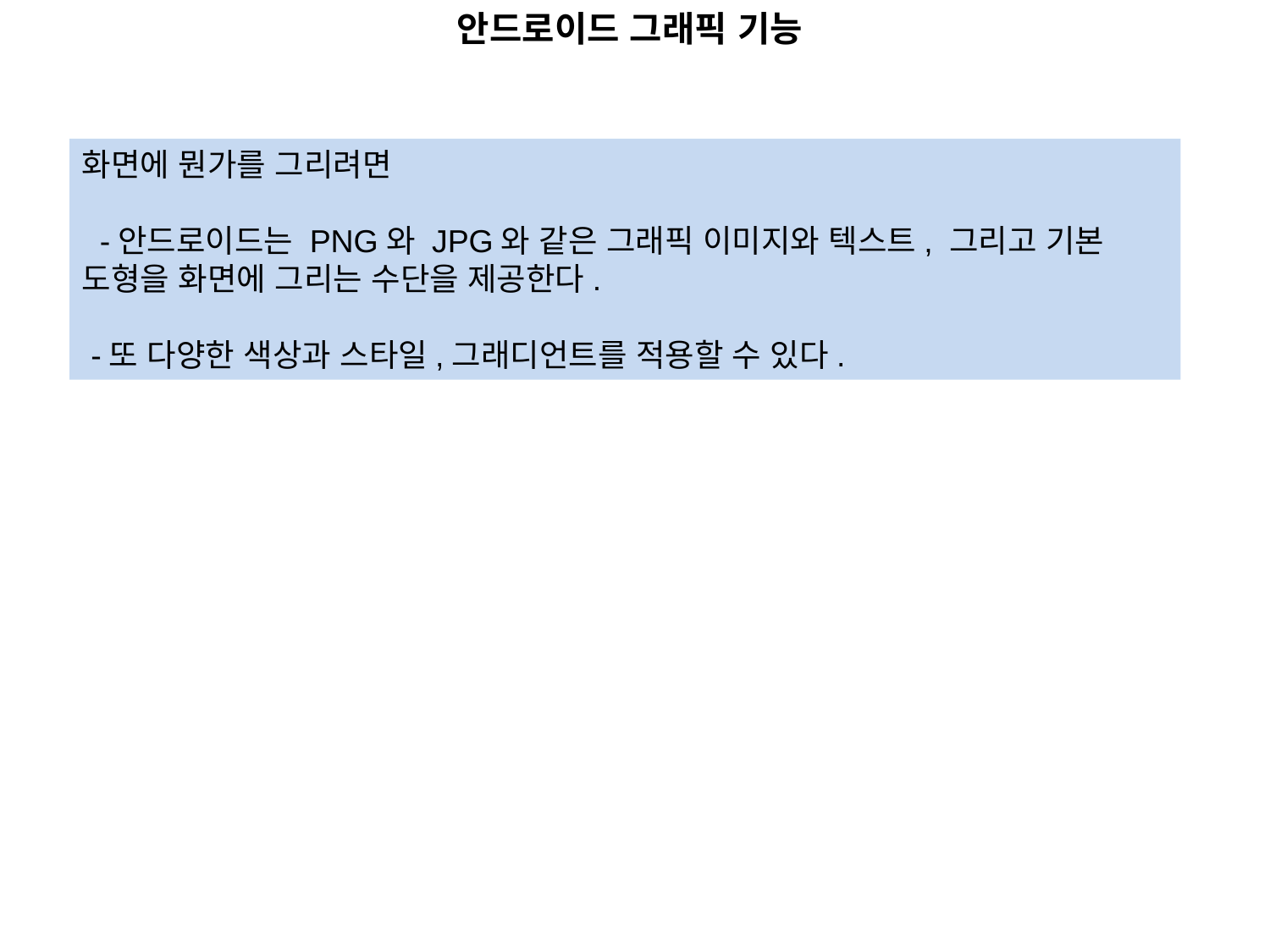

안드로이드 그래픽 기능
화면에 뭔가를 그리려면

  -안드로이드는 PNG와 JPG와 같은 그래픽 이미지와 텍스트, 그리고 기본 도형을 화면에 그리는 수단을 제공한다.

 -또 다양한 색상과 스타일,그래디언트를 적용할 수 있다.